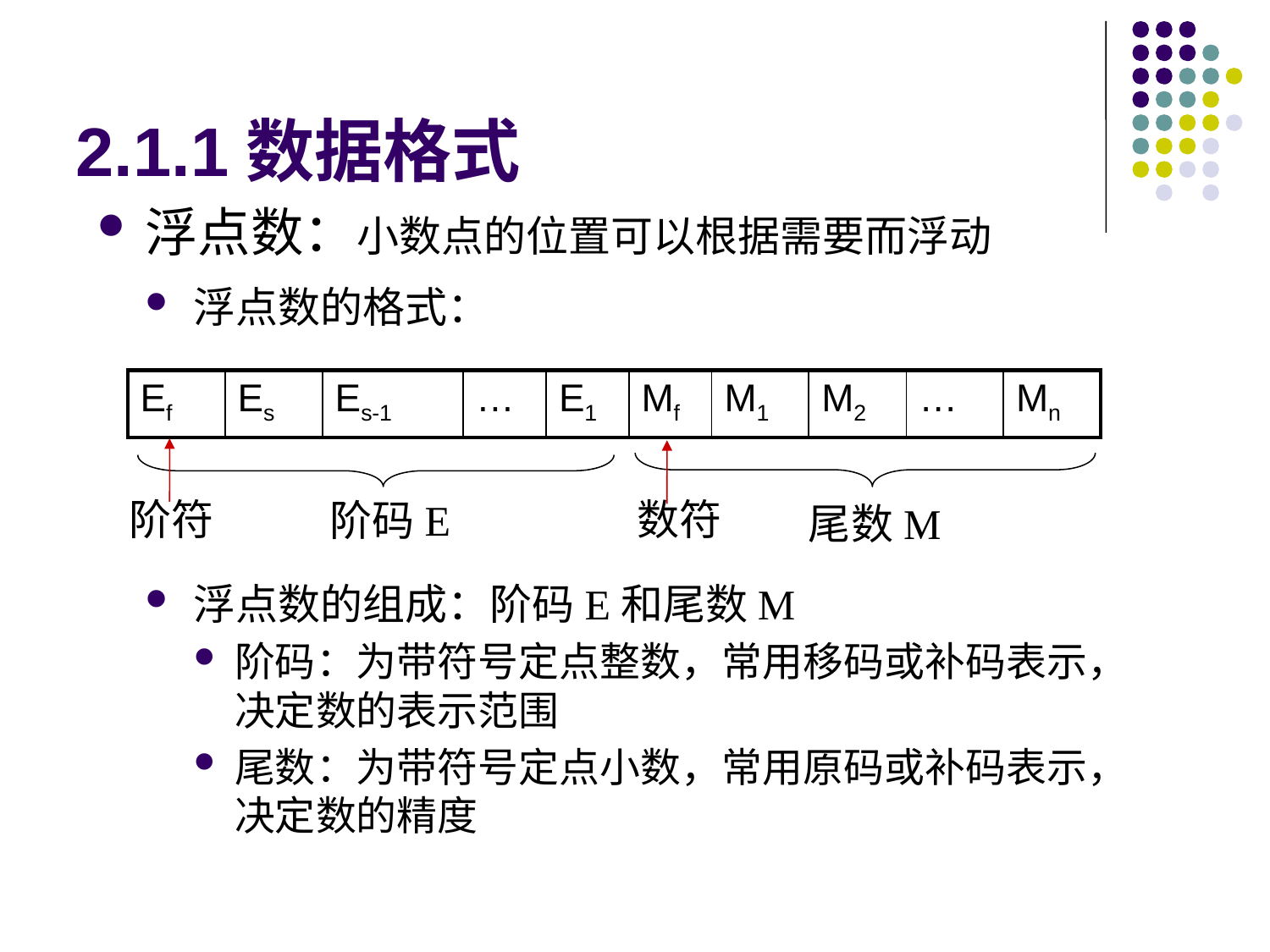

# 2.1.1数据格式
浮点数：小数点的位置可以根据需要而浮动
浮点数的格式：

浮点数的组成：阶码E和尾数M
阶码：为带符号定点整数，常用移码或补码表示，决定数的表示范围
尾数：为带符号定点小数，常用原码或补码表示，决定数的精度

| Ef | Es | Es-1 | … | E1 | Mf | M1 | M2 | … | Mn |
| --- | --- | --- | --- | --- | --- | --- | --- | --- | --- |

阶符
数符
阶码E
尾数M

44